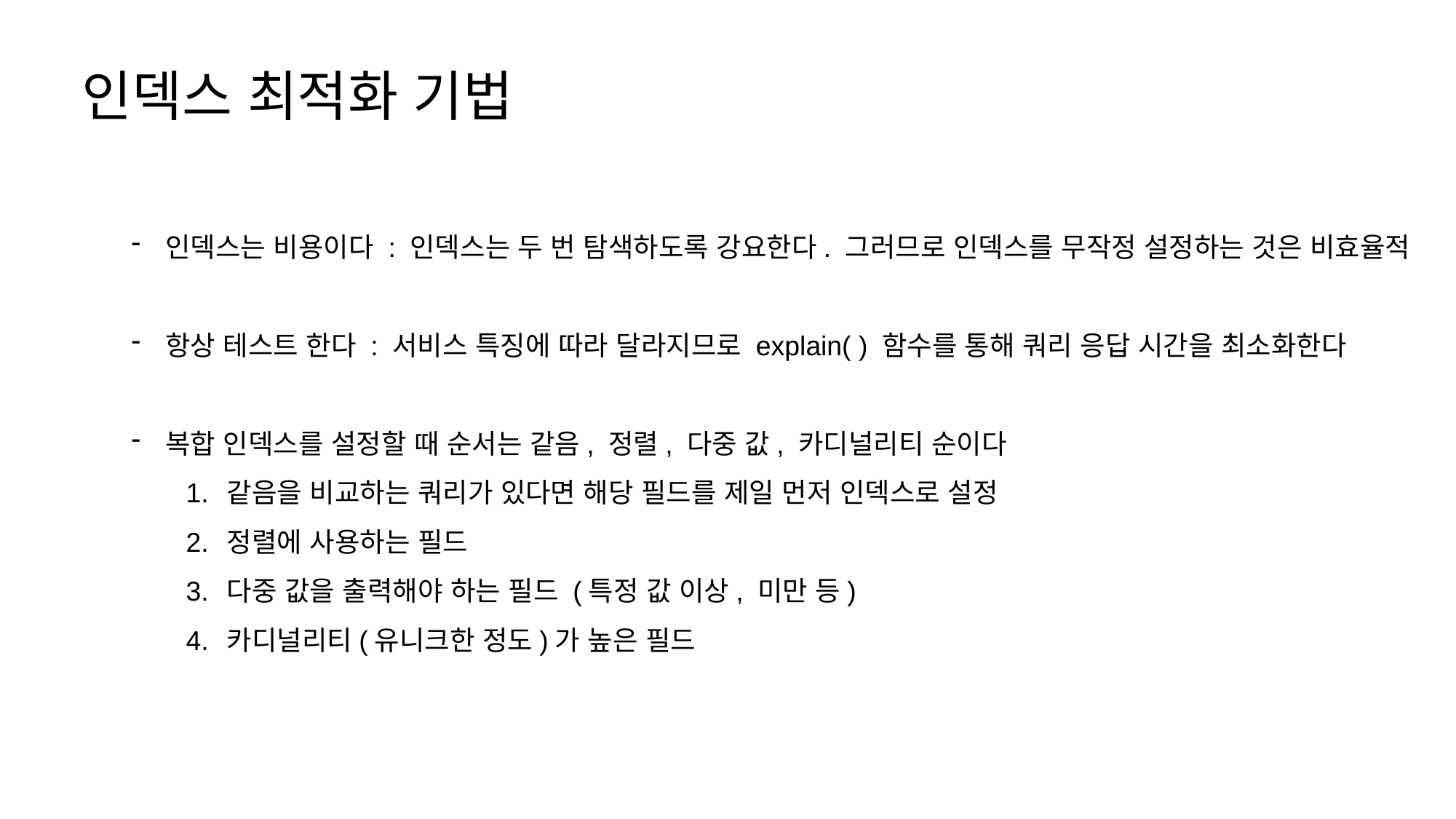

인덱스 최적화 기법
인덱스는 비용이다 : 인덱스는 두 번 탐색하도록 강요한다. 그러므로 인덱스를 무작정 설정하는 것은 비효율적

항상 테스트 한다 : 서비스 특징에 따라 달라지므로 explain( ) 함수를 통해 쿼리 응답 시간을 최소화한다

복합 인덱스를 설정할 때 순서는 같음, 정렬, 다중 값, 카디널리티 순이다
같음을 비교하는 쿼리가 있다면 해당 필드를 제일 먼저 인덱스로 설정
정렬에 사용하는 필드
다중 값을 출력해야 하는 필드 (특정 값 이상, 미만 등)
카디널리티(유니크한 정도)가 높은 필드